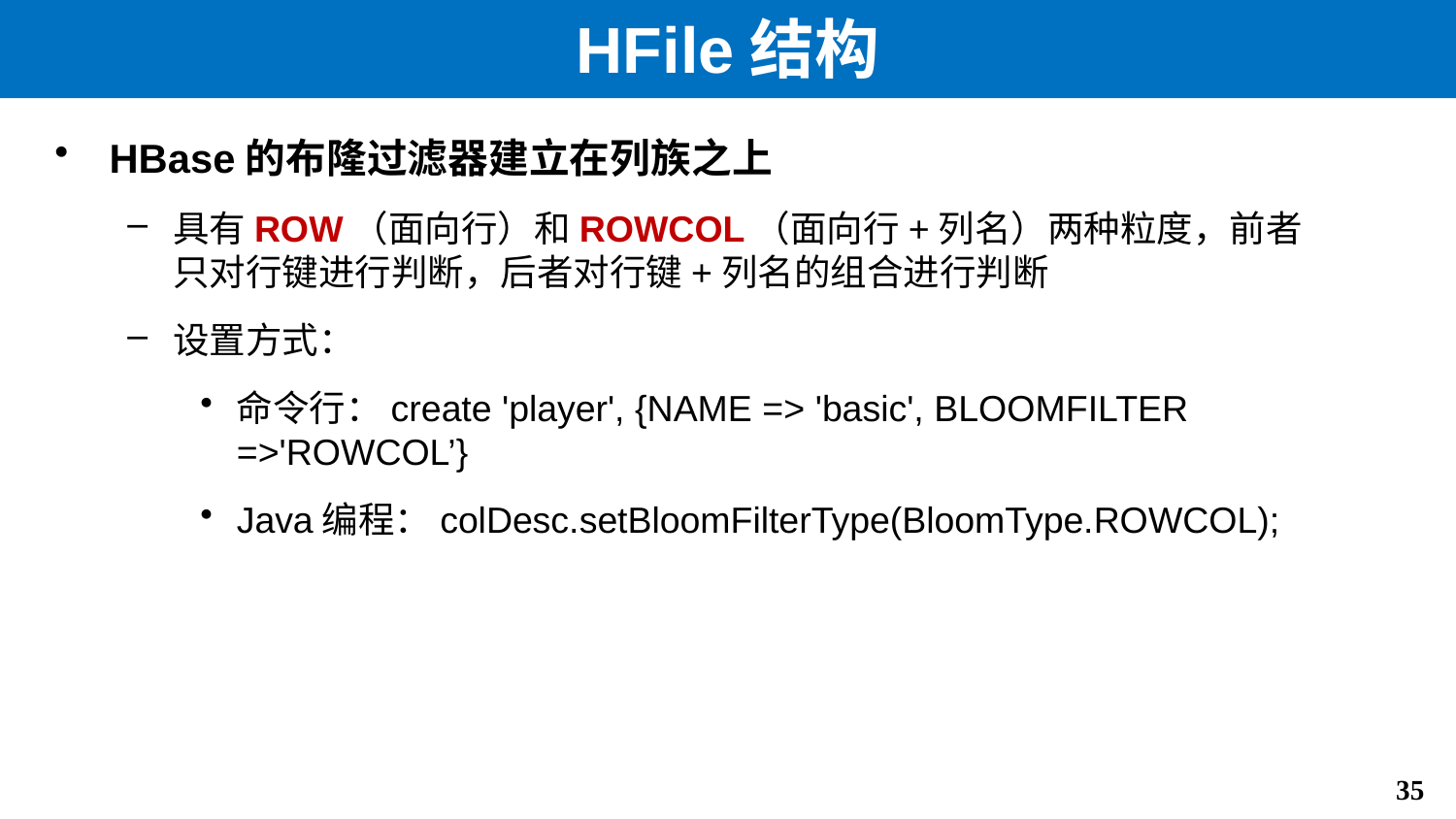

# HFile结构
HBase的布隆过滤器建立在列族之上
具有ROW（面向行）和ROWCOL（面向行+列名）两种粒度，前者只对行键进行判断，后者对行键+列名的组合进行判断
设置方式：
命令行：create 'player', {NAME => 'basic', BLOOMFILTER =>'ROWCOL’}
Java编程：colDesc.setBloomFilterType(BloomType.ROWCOL);